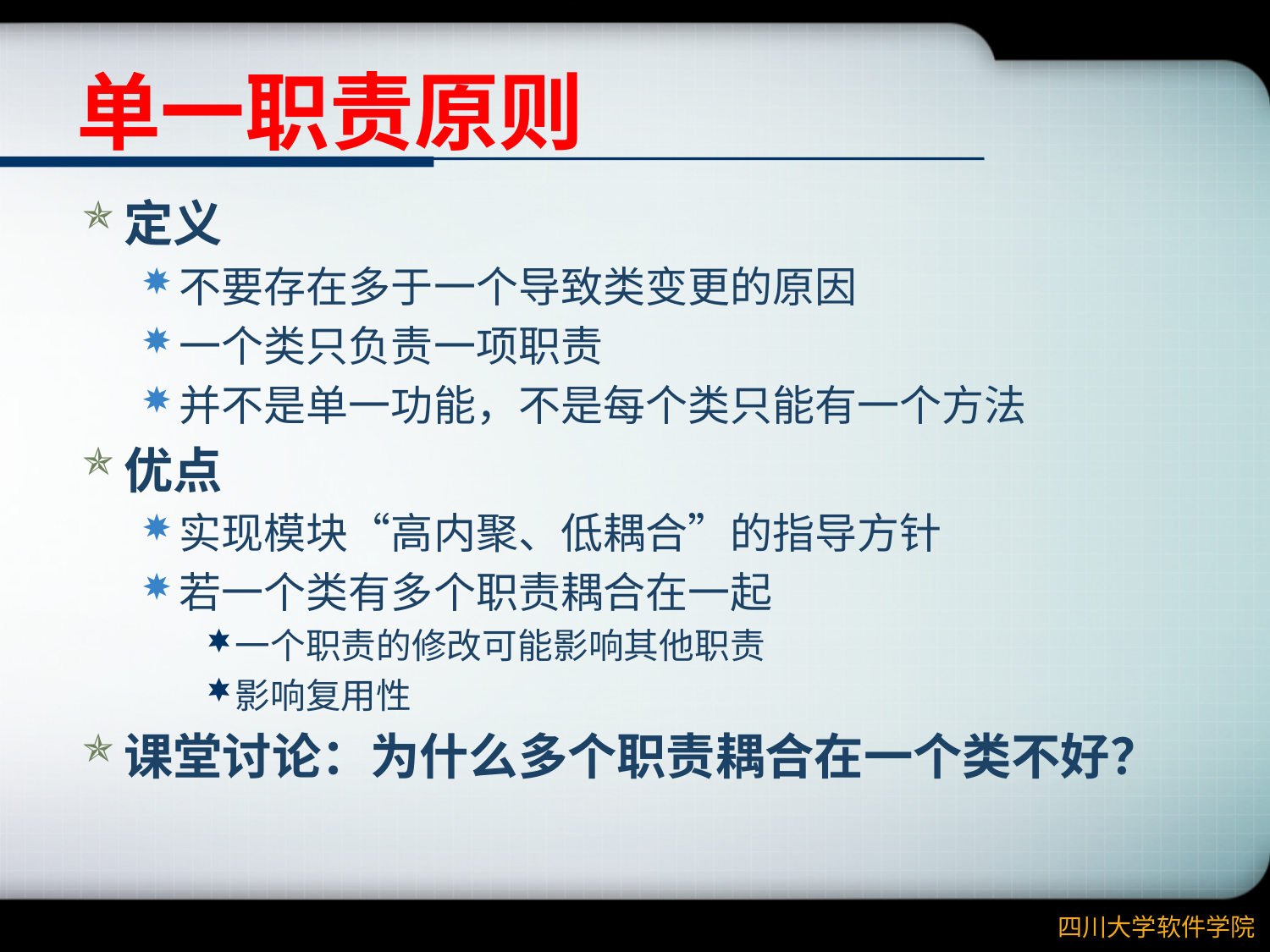

# 单一职责原则
定义
不要存在多于一个导致类变更的原因
一个类只负责一项职责
并不是单一功能，不是每个类只能有一个方法
优点
实现模块“高内聚、低耦合”的指导方针
若一个类有多个职责耦合在一起
一个职责的修改可能影响其他职责
影响复用性
课堂讨论：为什么多个职责耦合在一个类不好？